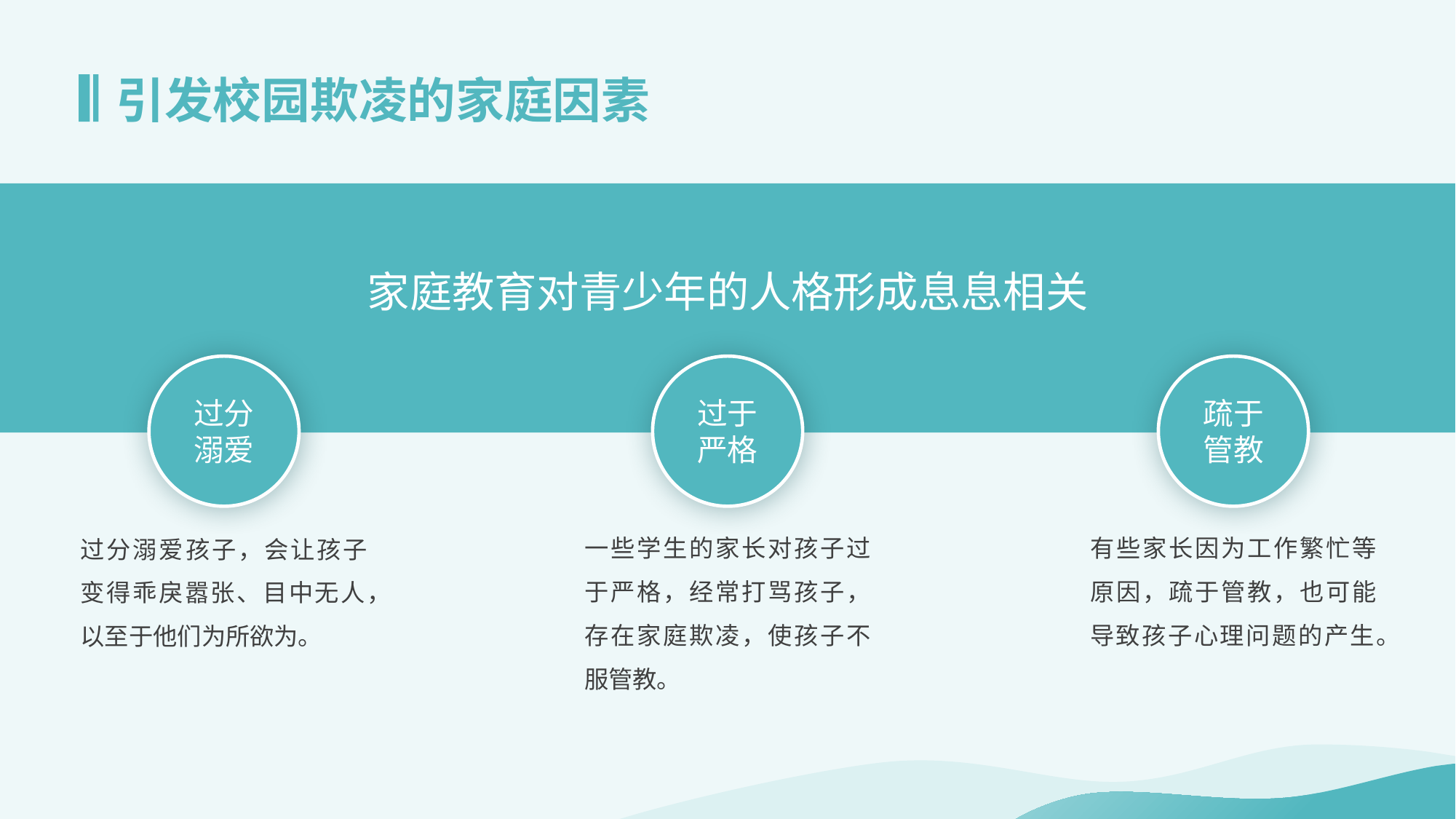

# 引发校园欺凌的家庭因素

家庭教育对青少年的人格形成息息相关
过分溺爱
过于严格
疏于管教
一些学生的家长对孩子过于严格，经常打骂孩子，存在家庭欺凌，使孩子不服管教。
有些家长因为工作繁忙等原因，疏于管教，也可能导致孩子心理问题的产生。
过分溺爱孩子，会让孩子变得乖戾嚣张、目中无人，以至于他们为所欲为。